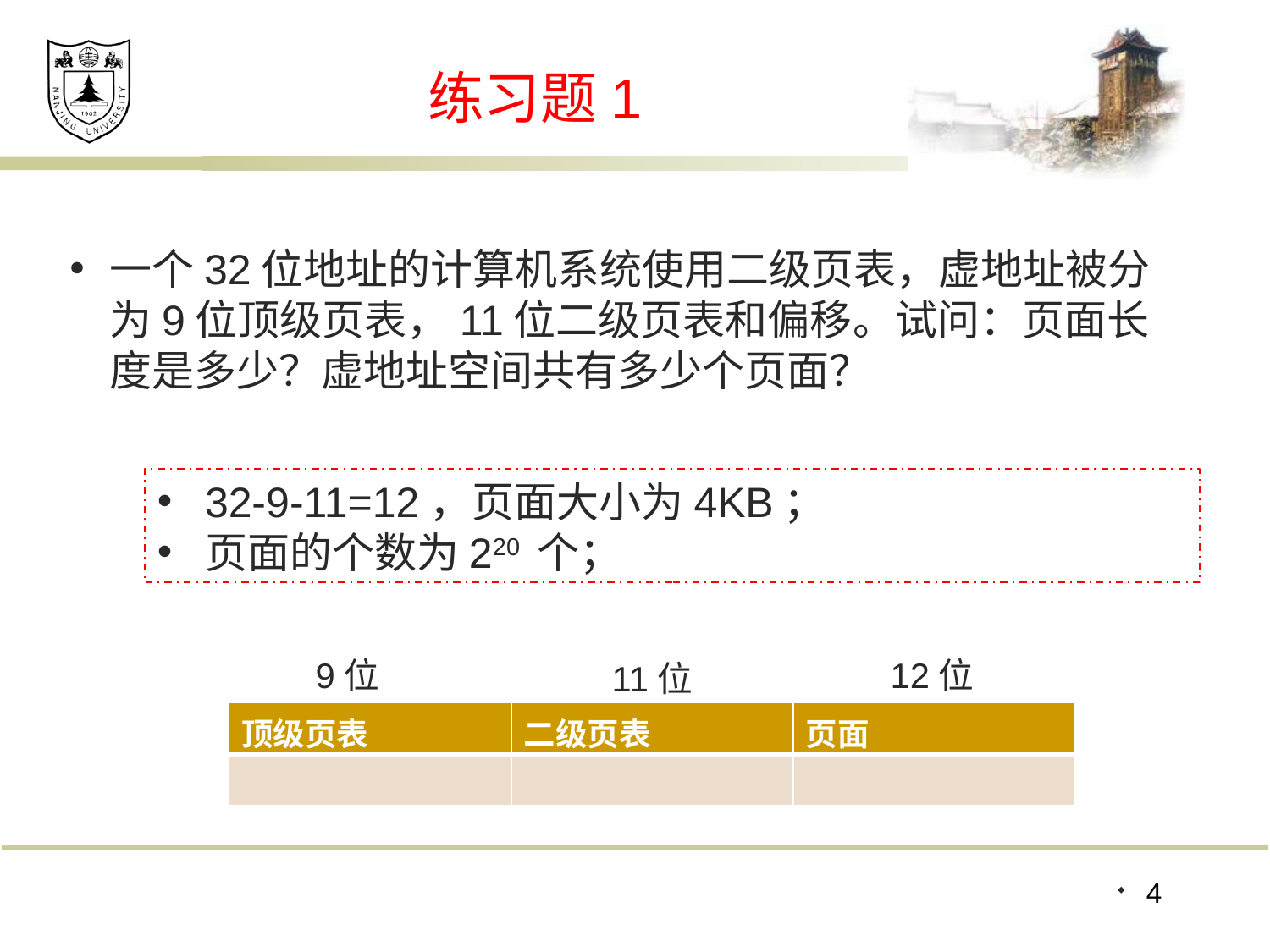

# 练习题1
一个32位地址的计算机系统使用二级页表，虚地址被分为9位顶级页表，11位二级页表和偏移。试问：页面长度是多少？虚地址空间共有多少个页面？
32-9-11=12，页面大小为4KB；
页面的个数为220 个；
9位
12位
11位
| 顶级页表 | 二级页表 | 页面 |
| --- | --- | --- |
|  |  |  |
4